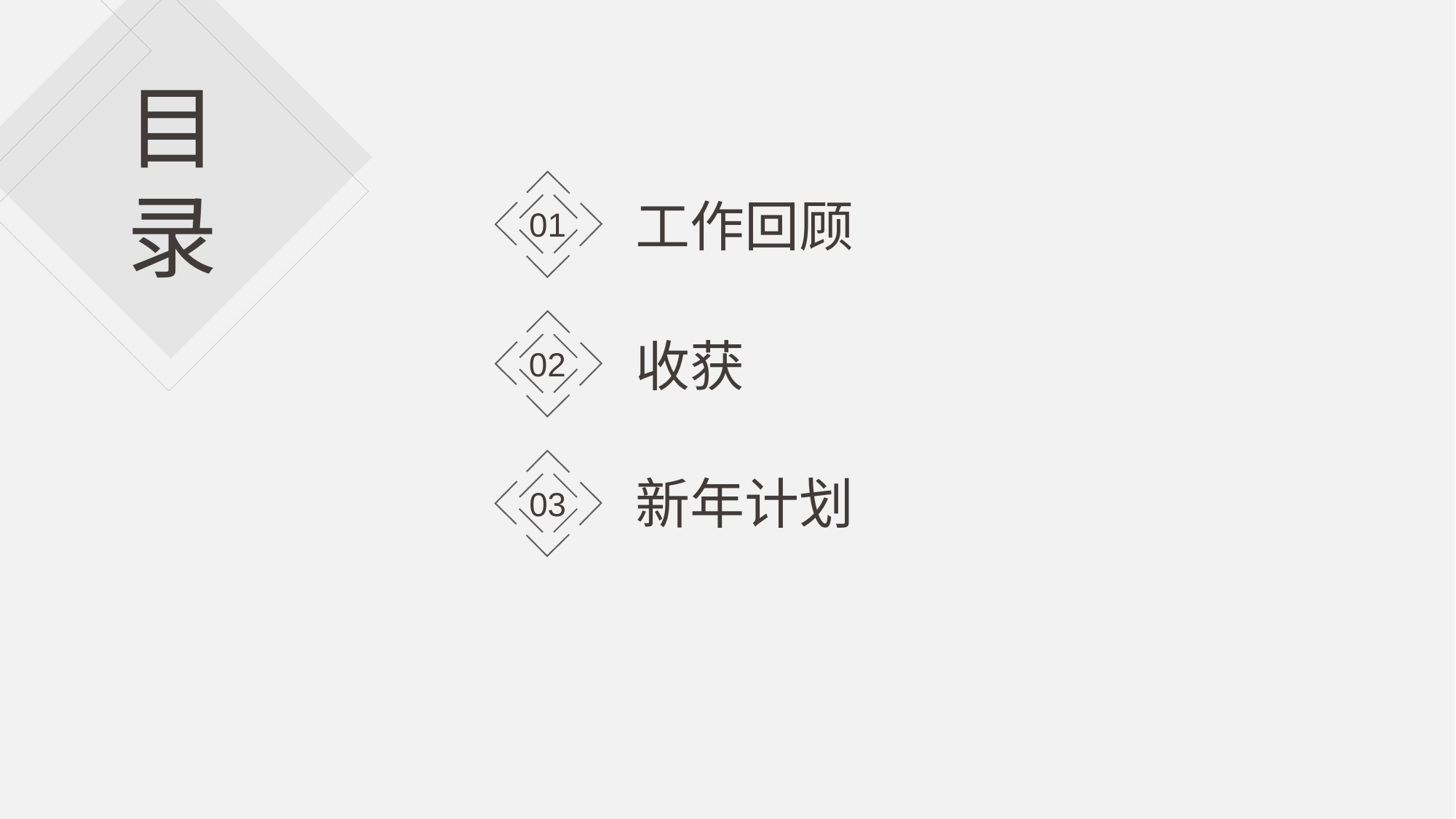

目录

01
工作回顾

02
收获

03
新年计划